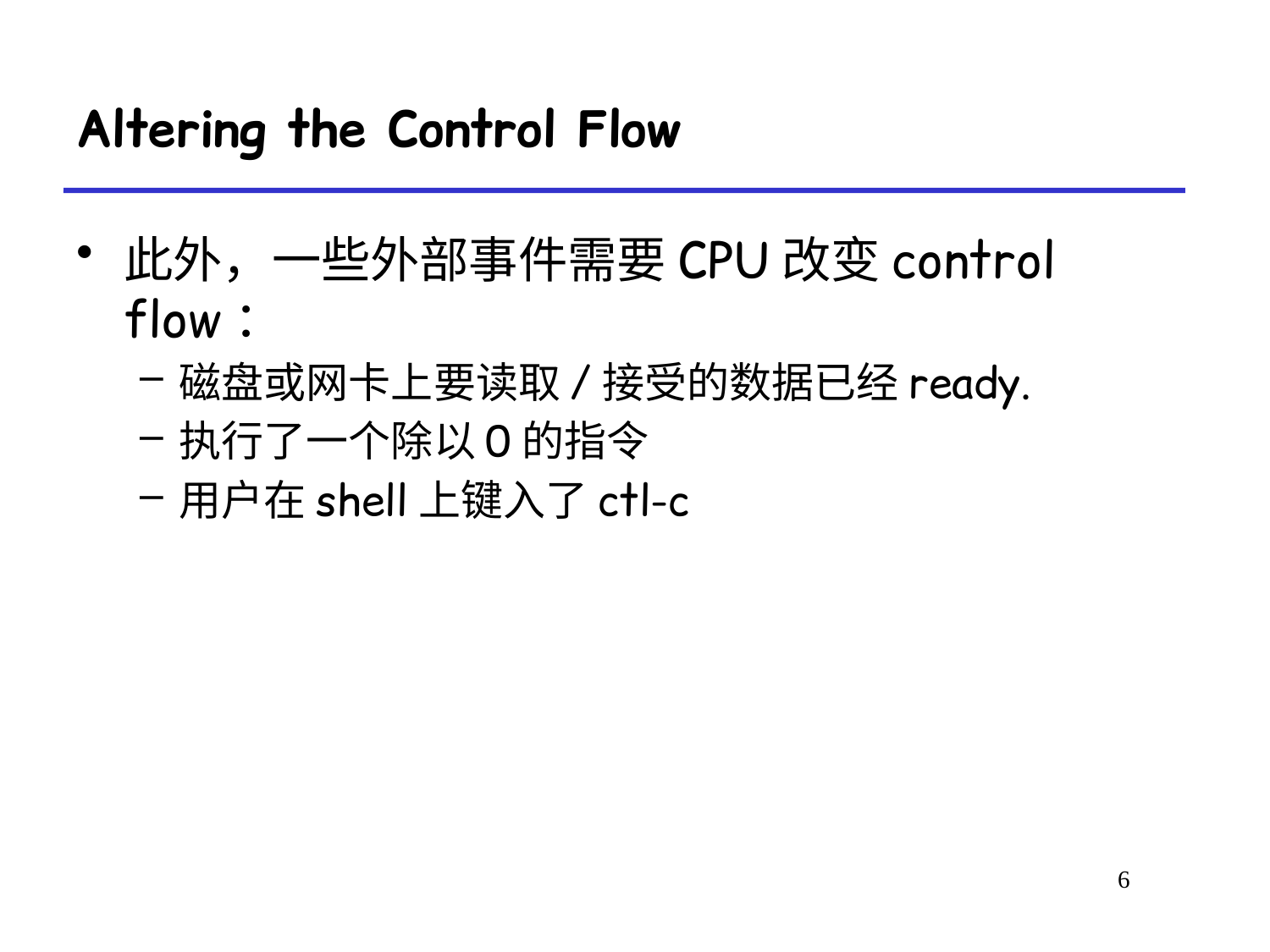

Altering the Control Flow
此外，一些外部事件需要CPU改变control flow：
磁盘或网卡上要读取/接受的数据已经ready.
执行了一个除以0的指令
用户在shell上键入了ctl-c

# 6